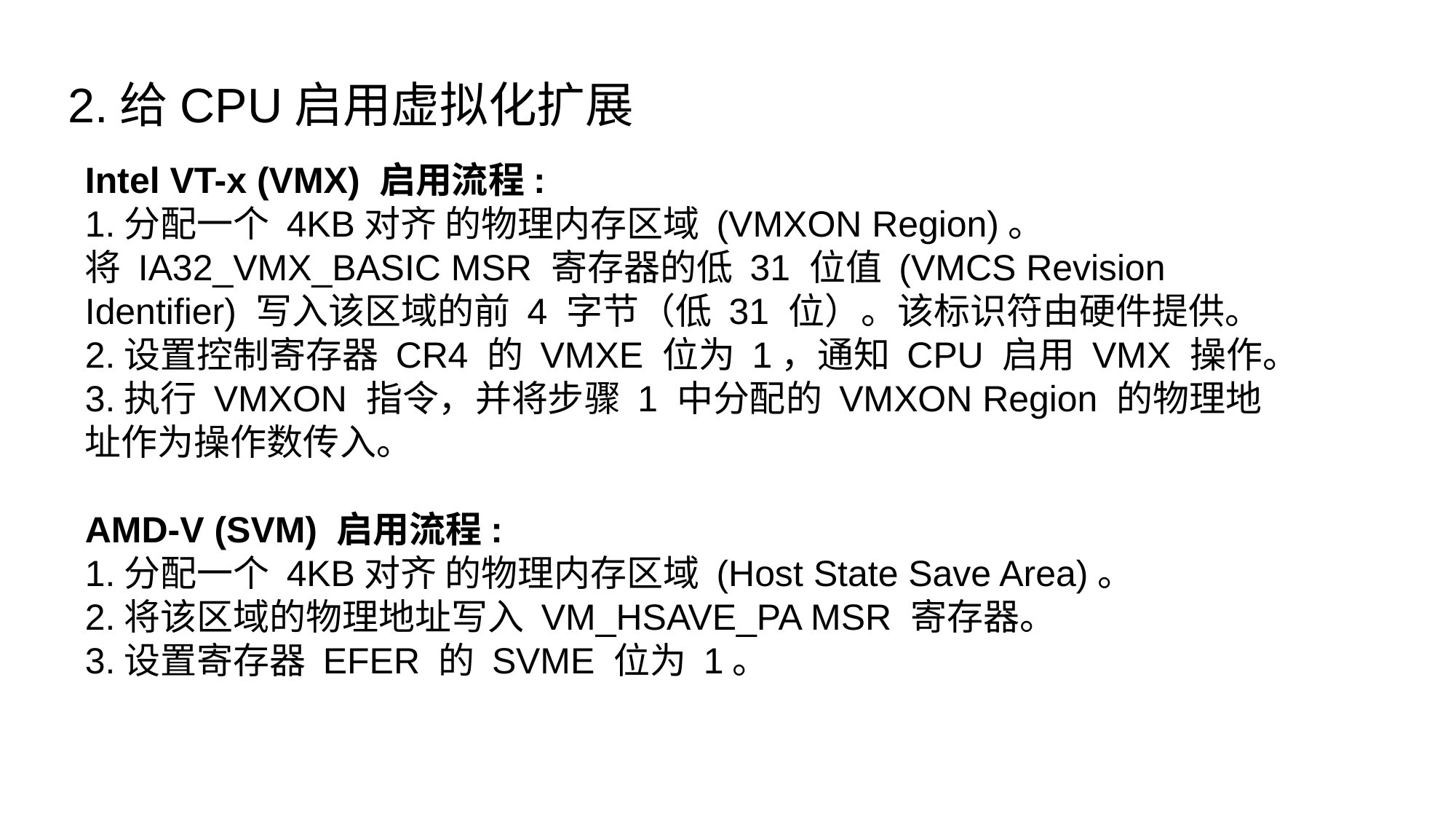

2.给CPU启用虚拟化扩展
Intel VT-x (VMX) 启用流程:
1.分配一个 4KB对齐 的物理内存区域 (VMXON Region)。
将 IA32_VMX_BASIC MSR 寄存器的低 31 位值 (VMCS Revision Identifier) 写入该区域的前 4 字节（低 31 位）。该标识符由硬件提供。
2.设置控制寄存器 CR4 的 VMXE 位为 1，通知 CPU 启用 VMX 操作。
3.执行 VMXON 指令，并将步骤 1 中分配的 VMXON Region 的物理地址作为操作数传入。

AMD-V (SVM) 启用流程:
1.分配一个 4KB对齐 的物理内存区域 (Host State Save Area)。
2.将该区域的物理地址写入 VM_HSAVE_PA MSR 寄存器。
3.设置寄存器 EFER 的 SVME 位为 1。
9